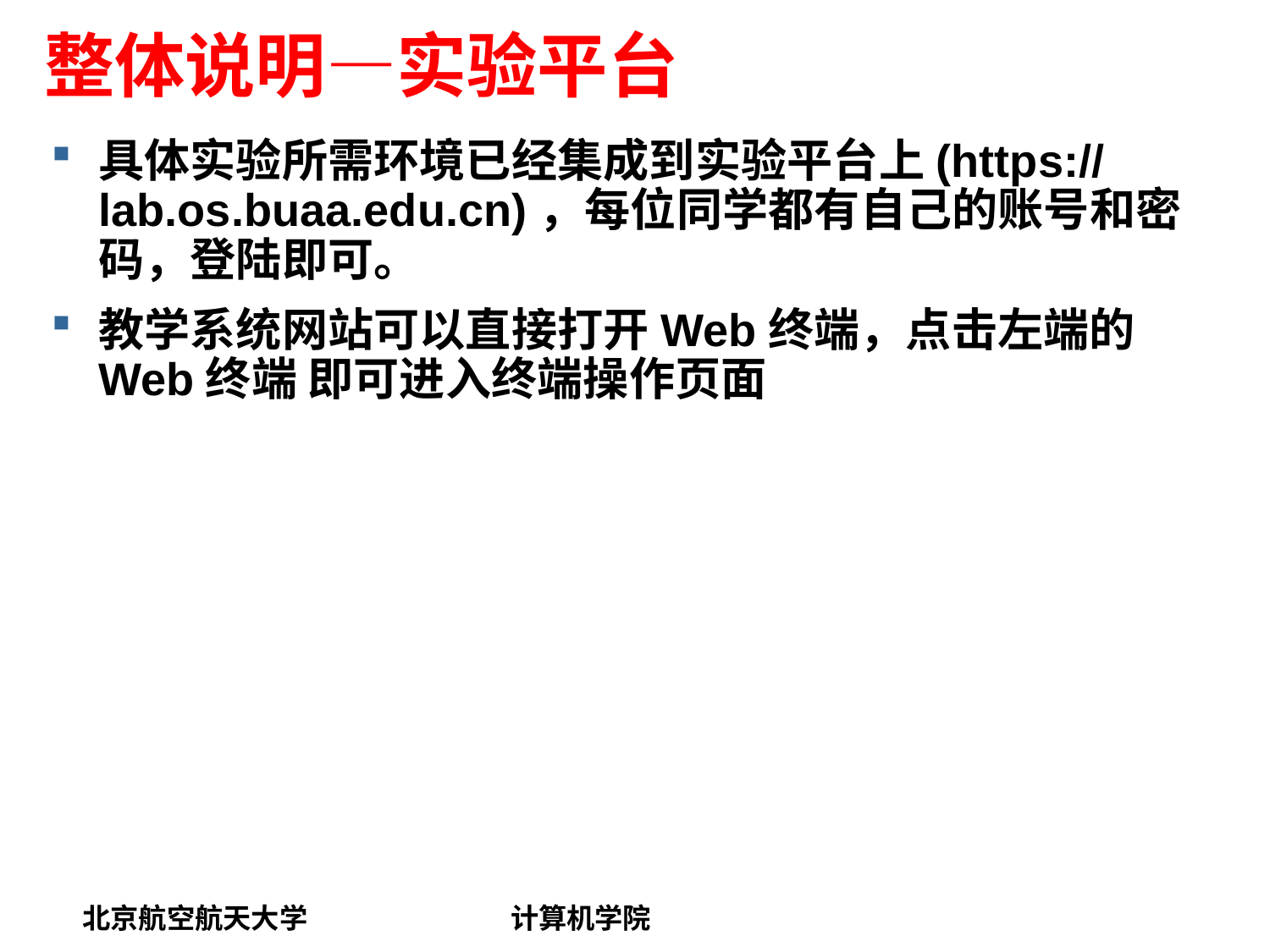

整体说明—实验平台
具体实验所需环境已经集成到实验平台上(https://lab.os.buaa.edu.cn)，每位同学都有自己的账号和密码，登陆即可。
教学系统网站可以直接打开Web终端，点击左端的 Web终端 即可进入终端操作页面